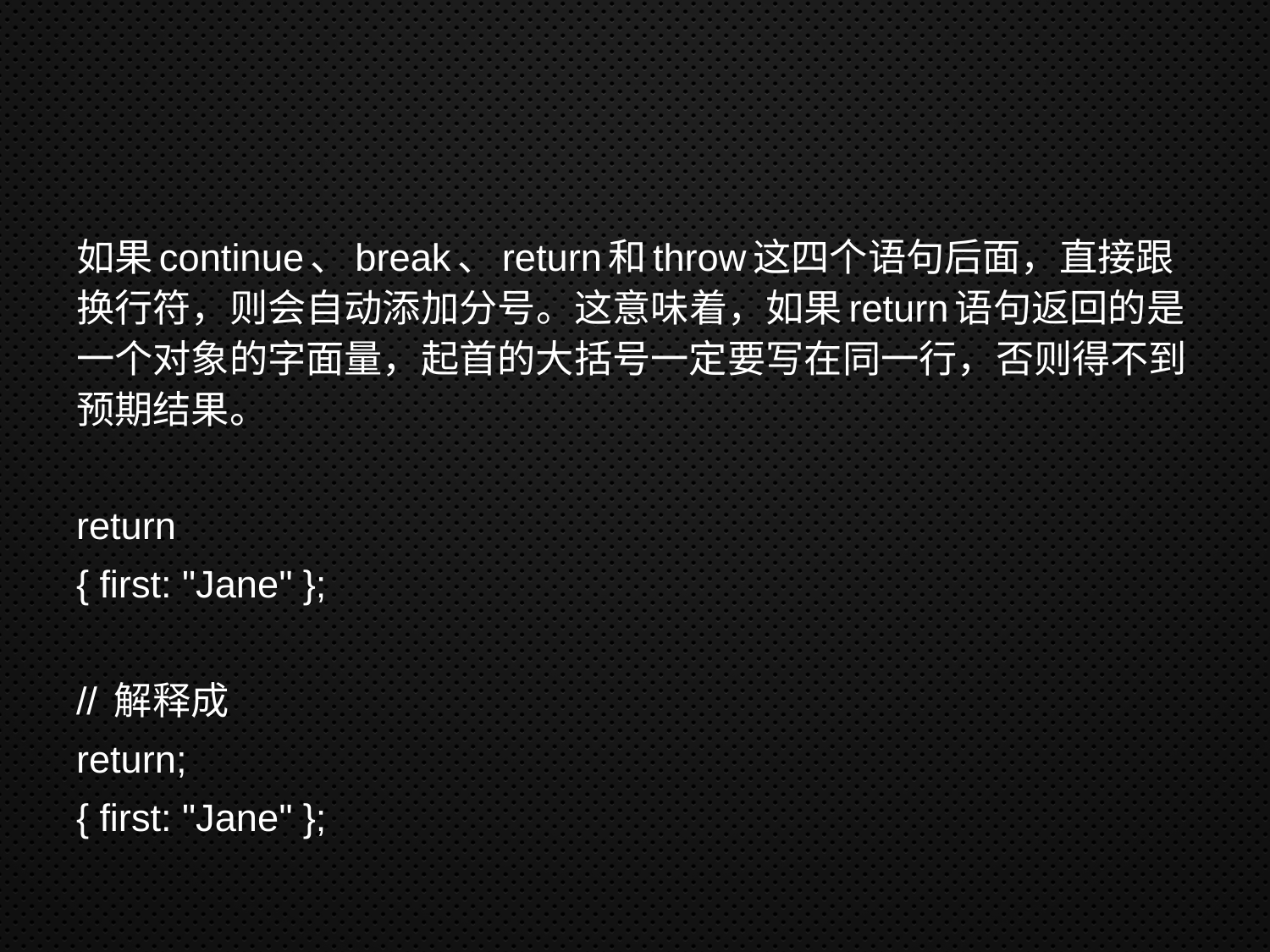

#
如果continue、break、return和throw这四个语句后面，直接跟换行符，则会自动添加分号。这意味着，如果return语句返回的是一个对象的字面量，起首的大括号一定要写在同一行，否则得不到预期结果。

return
{ first: "Jane" };

// 解释成
return;
{ first: "Jane" };